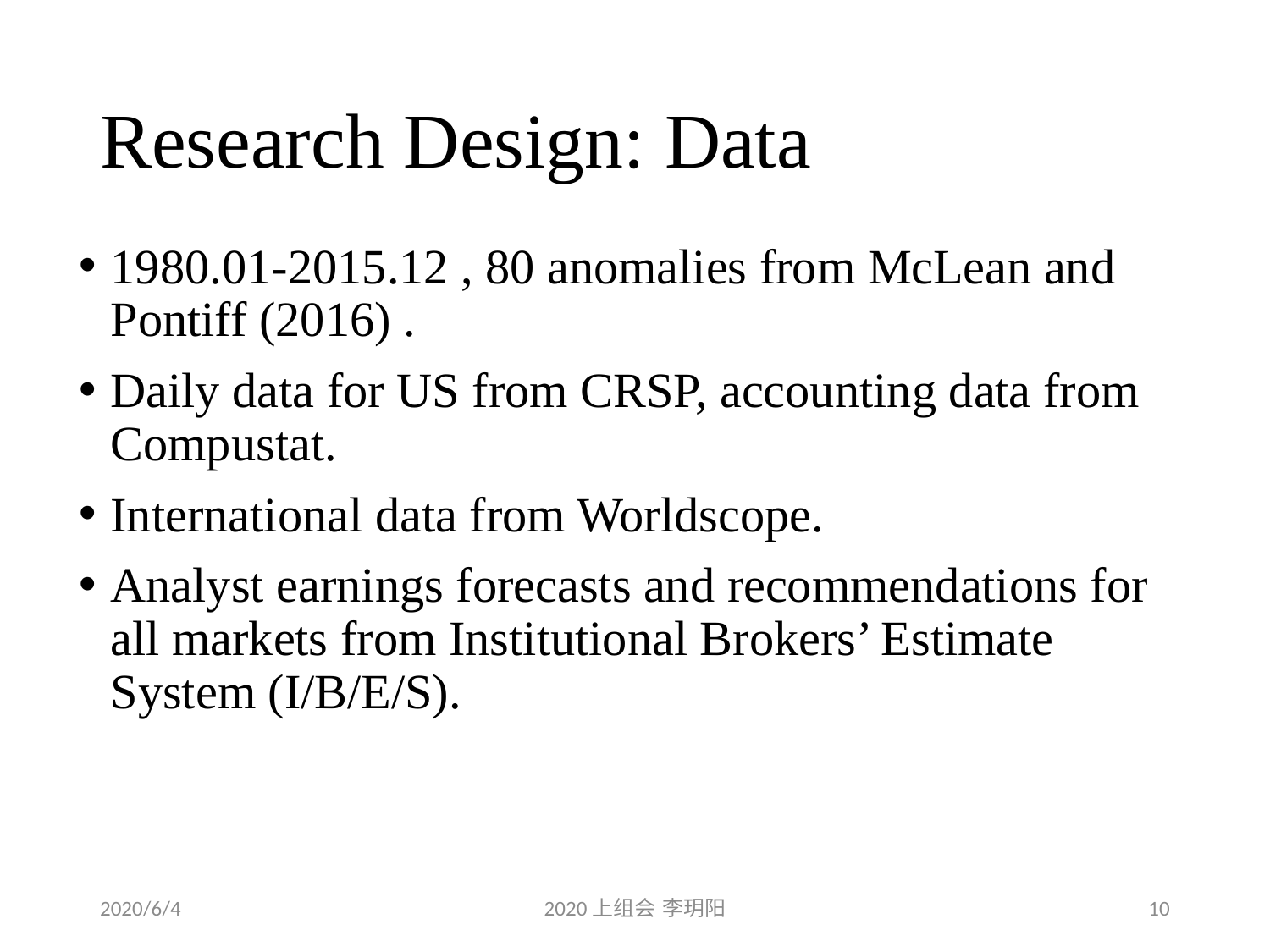

# Research Design: Data
1980.01-2015.12 , 80 anomalies from McLean and Pontiff (2016) .
Daily data for US from CRSP, accounting data from Compustat.
International data from Worldscope.
Analyst earnings forecasts and recommendations for all markets from Institutional Brokers’ Estimate System (I/B/E/S).

2020/6/4
2020上组会 李玥阳
10